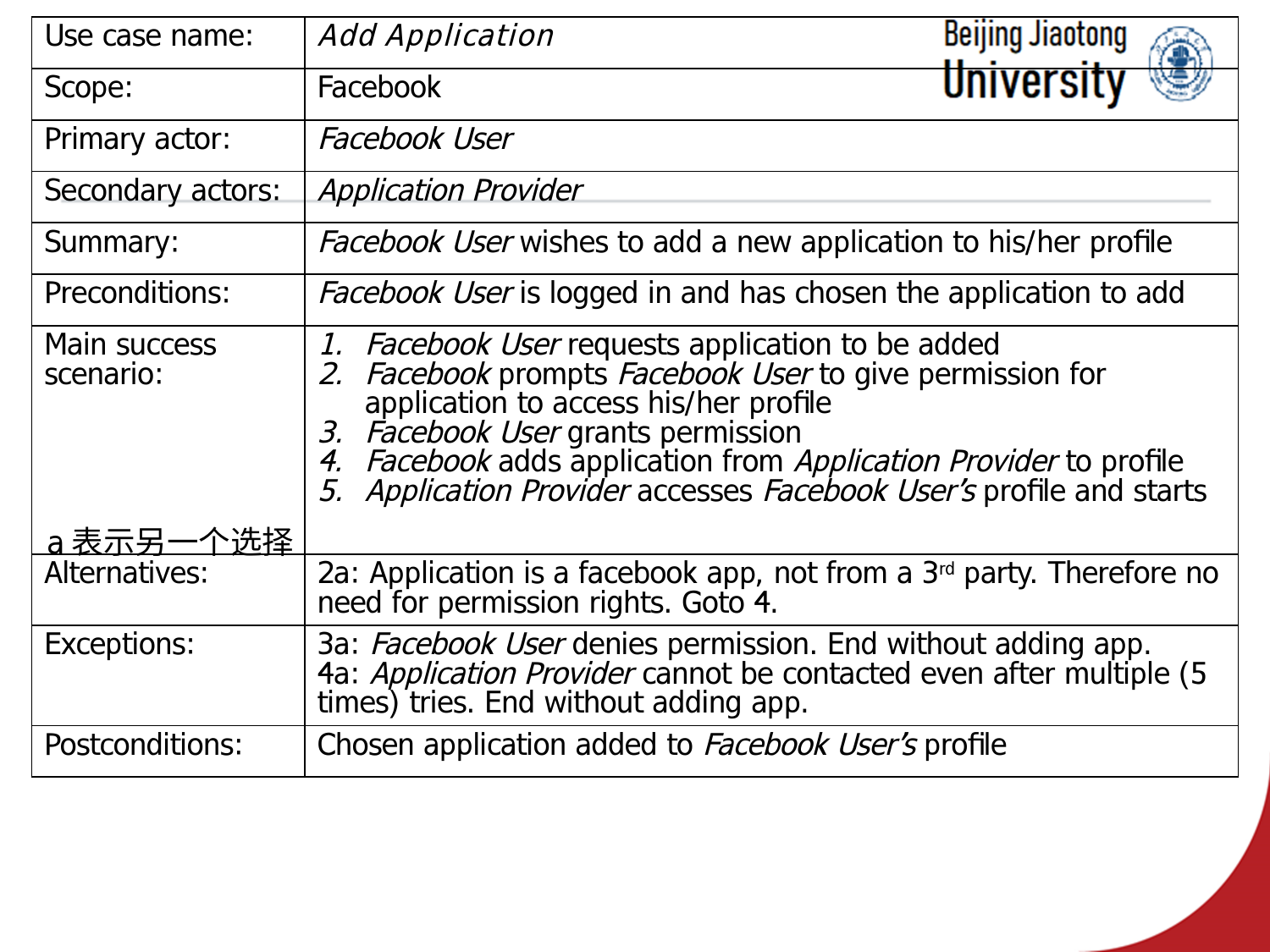

| Use case name: | Add Application |
| --- | --- |
| Scope: | Facebook |
| Primary actor: | Facebook User |
| Secondary actors: | Application Provider |
| Summary: | Facebook User wishes to add a new application to his/her profile |
| Preconditions: | Facebook User is logged in and has chosen the application to add |
| Main success scenario: | Facebook User requests application to be added Facebook prompts Facebook User to give permission for application to access his/her profile Facebook User grants permission Facebook adds application from Application Provider to profile Application Provider accesses Facebook User’s profile and starts |
| Alternatives: | 2a: Application is a facebook app, not from a 3rd party. Therefore no need for permission rights. Goto 4. |
| Exceptions: | 3a: Facebook User denies permission. End without adding app. 4a: Application Provider cannot be contacted even after multiple (5 times) tries. End without adding app. |
| Postconditions: | Chosen application added to Facebook User’s profile |
a表示另一个选择